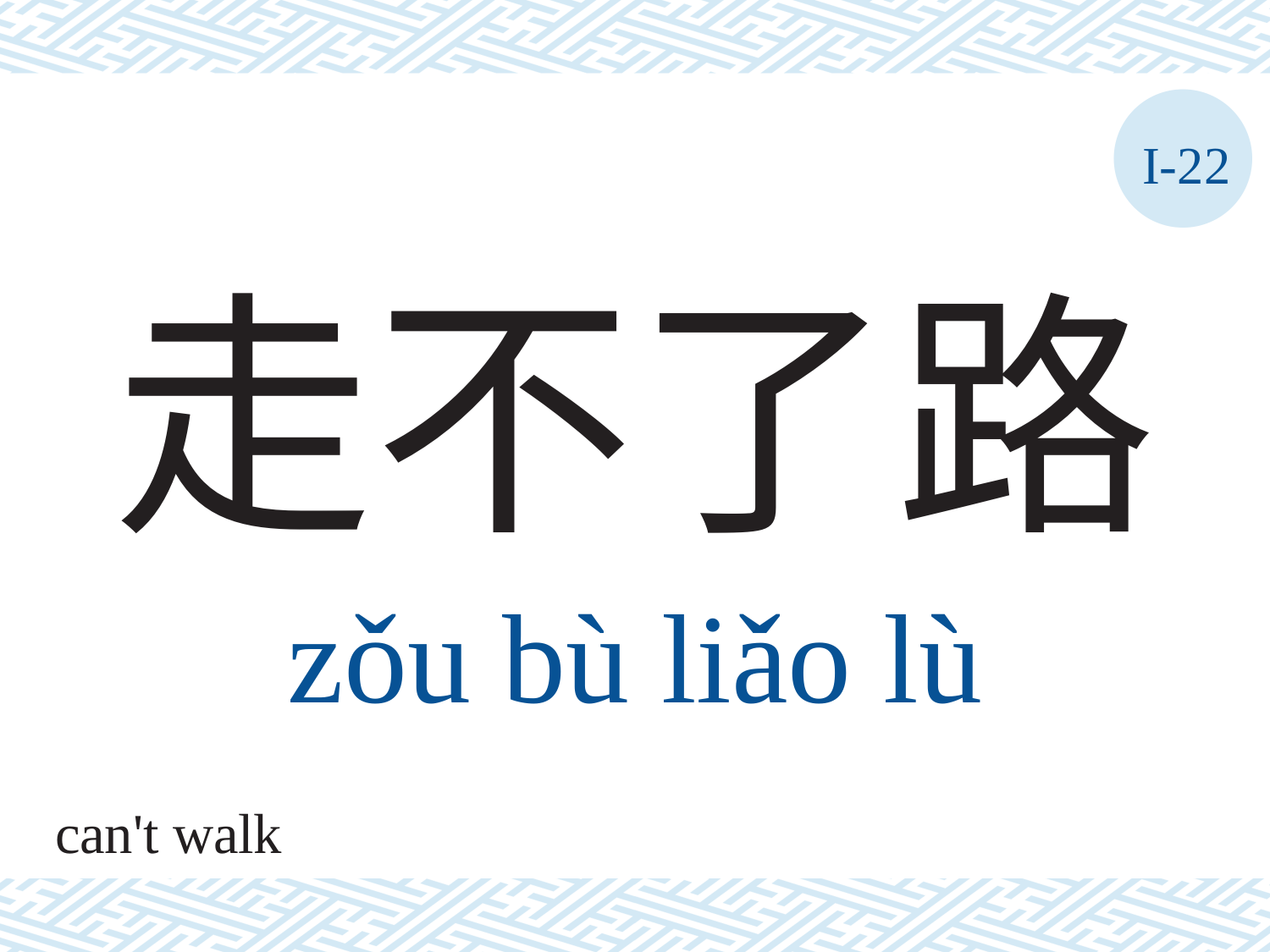

I-22
# 走不了路
zǒu	bù	liǎo	lù
can't walk